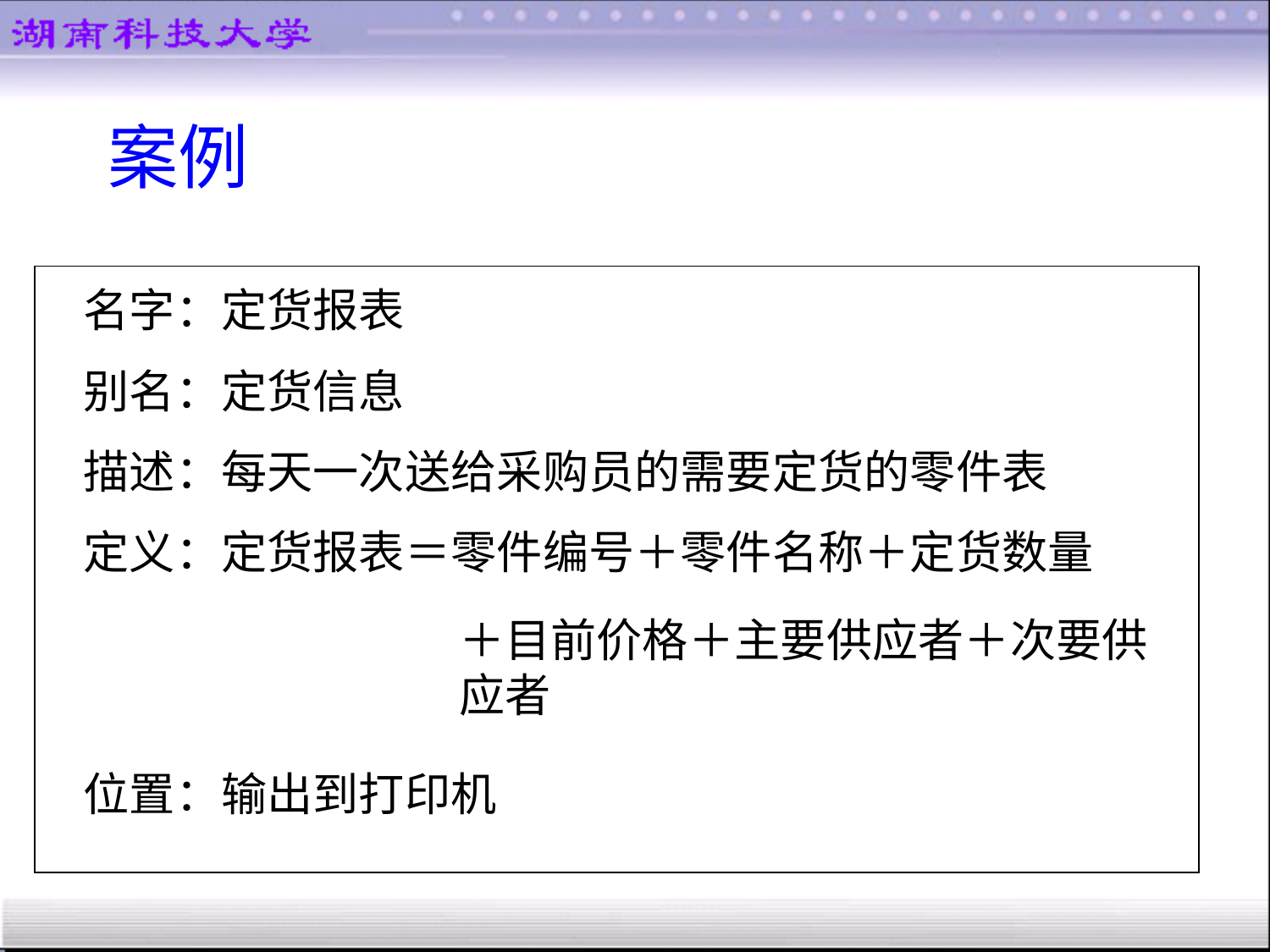

案例

名字：定货报表
别名：定货信息
描述：每天一次送给采购员的需要定货的零件表
定义：定货报表＝零件编号＋零件名称＋定货数量

位置：输出到打印机

＋目前价格＋主要供应者＋次要供
应者